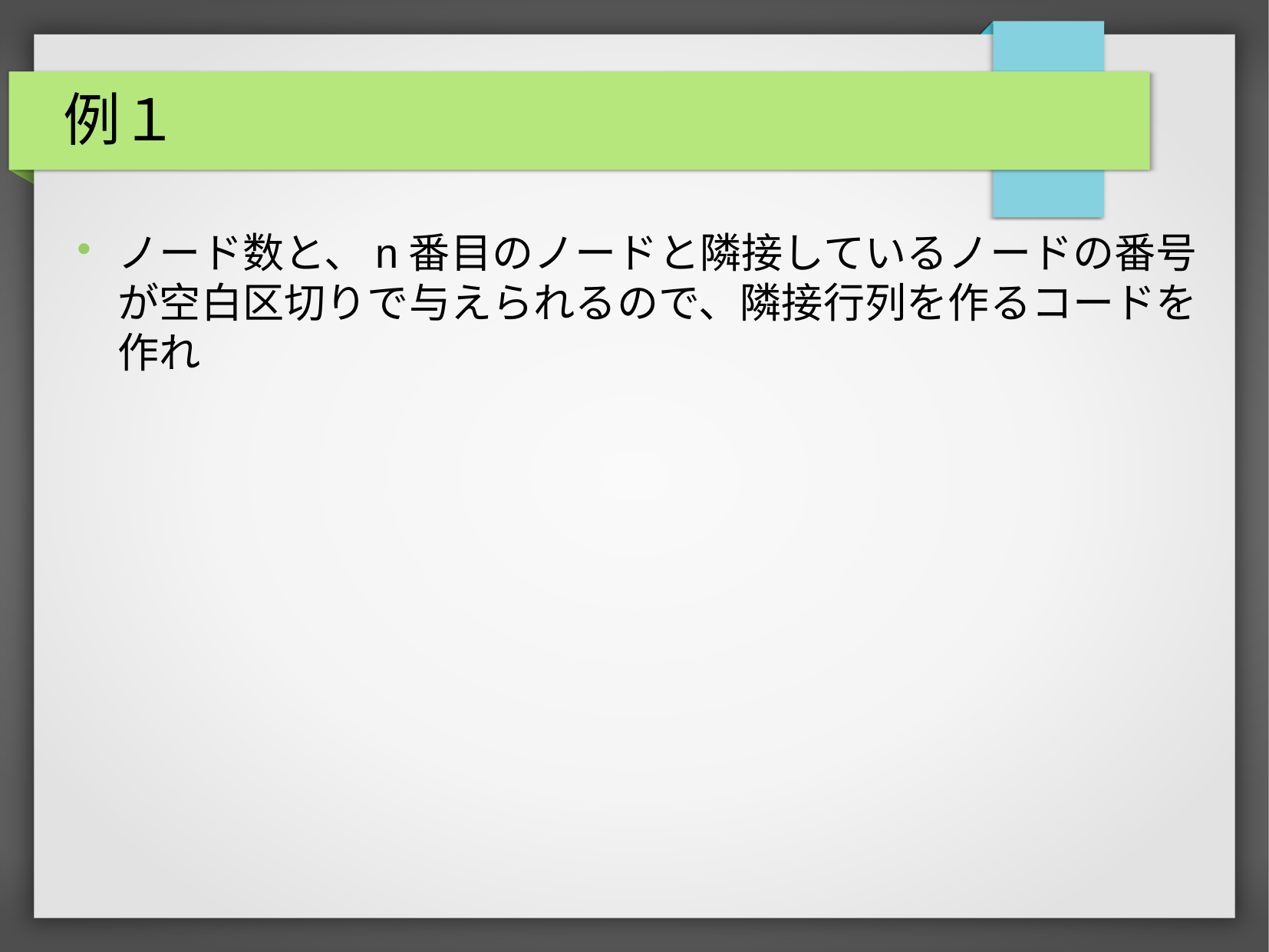

例１
ノード数と、n番目のノードと隣接しているノードの番号が空白区切りで与えられるので、隣接行列を作るコードを作れ